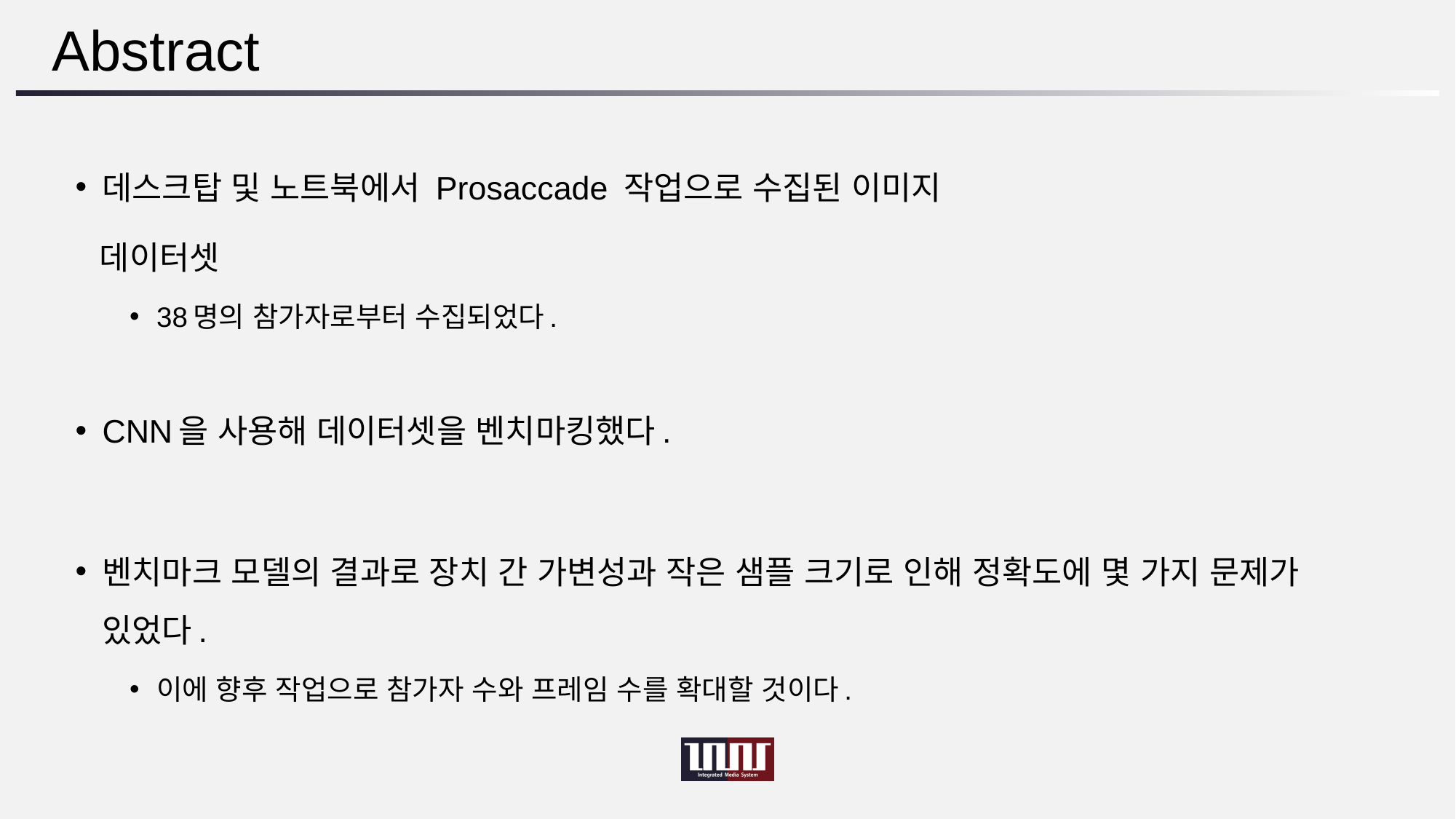

# Abstract
데스크탑 및 노트북에서 Prosaccade 작업으로 수집된 이미지
  데이터셋
38명의 참가자로부터 수집되었다.

CNN을 사용해 데이터셋을 벤치마킹했다.

벤치마크 모델의 결과로 장치 간 가변성과 작은 샘플 크기로 인해 정확도에 몇 가지 문제가 있었다.
이에 향후 작업으로 참가자 수와 프레임 수를 확대할 것이다.